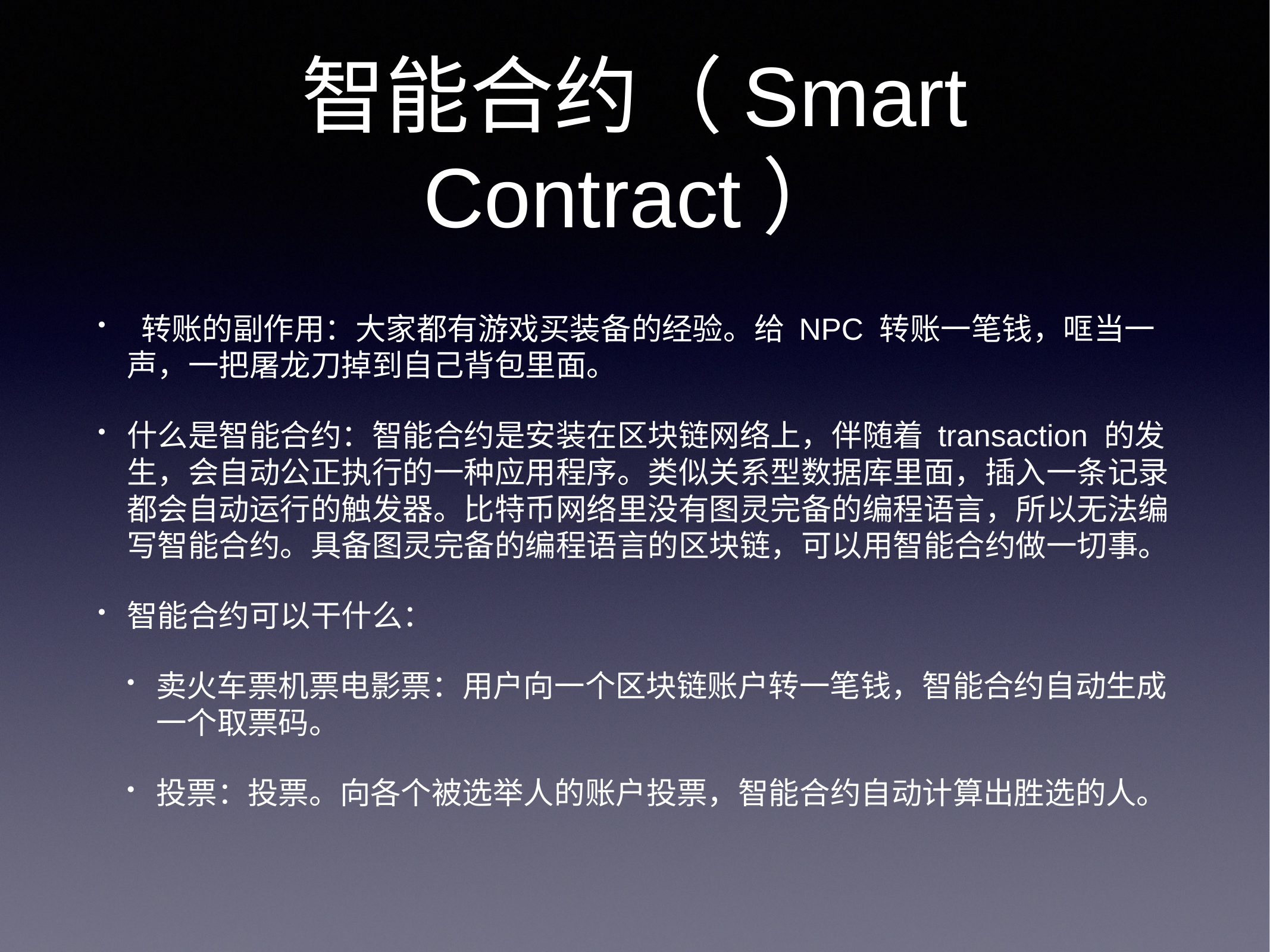

# 智能合约（Smart Contract）
 转账的副作用：大家都有游戏买装备的经验。给 NPC 转账一笔钱，哐当一声，一把屠龙刀掉到自己背包里面。
什么是智能合约：智能合约是安装在区块链网络上，伴随着 transaction 的发生，会自动公正执行的一种应用程序。类似关系型数据库里面，插入一条记录都会自动运行的触发器。比特币网络里没有图灵完备的编程语言，所以无法编写智能合约。具备图灵完备的编程语言的区块链，可以用智能合约做一切事。
智能合约可以干什么：
卖火车票机票电影票：用户向一个区块链账户转一笔钱，智能合约自动生成一个取票码。
投票：投票。向各个被选举人的账户投票，智能合约自动计算出胜选的人。